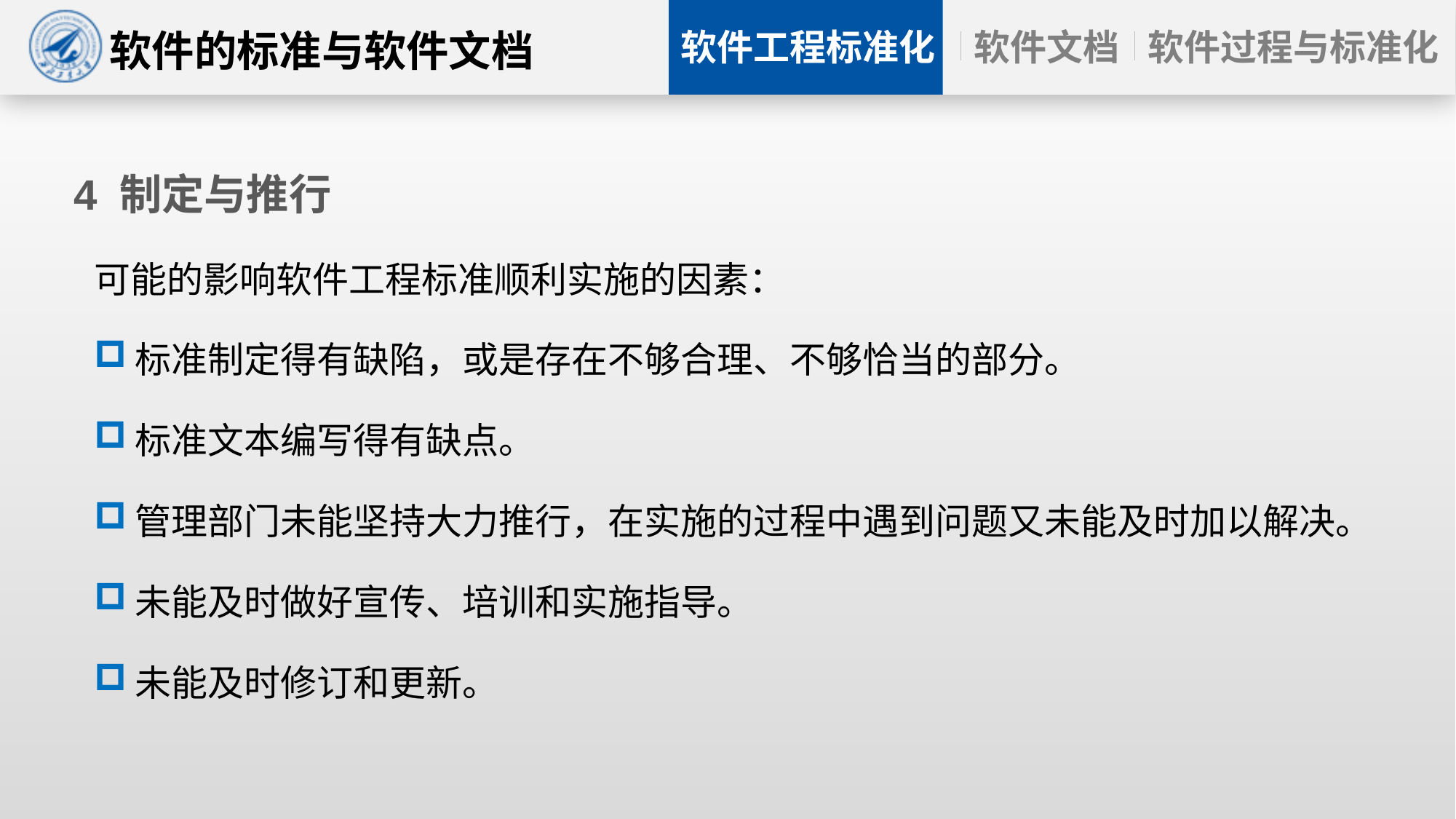

# 4 制定与推行
可能的影响软件工程标准顺利实施的因素：
标准制定得有缺陷，或是存在不够合理、不够恰当的部分。
标准文本编写得有缺点。
管理部门未能坚持大力推行，在实施的过程中遇到问题又未能及时加以解决。
未能及时做好宣传、培训和实施指导。
未能及时修订和更新。